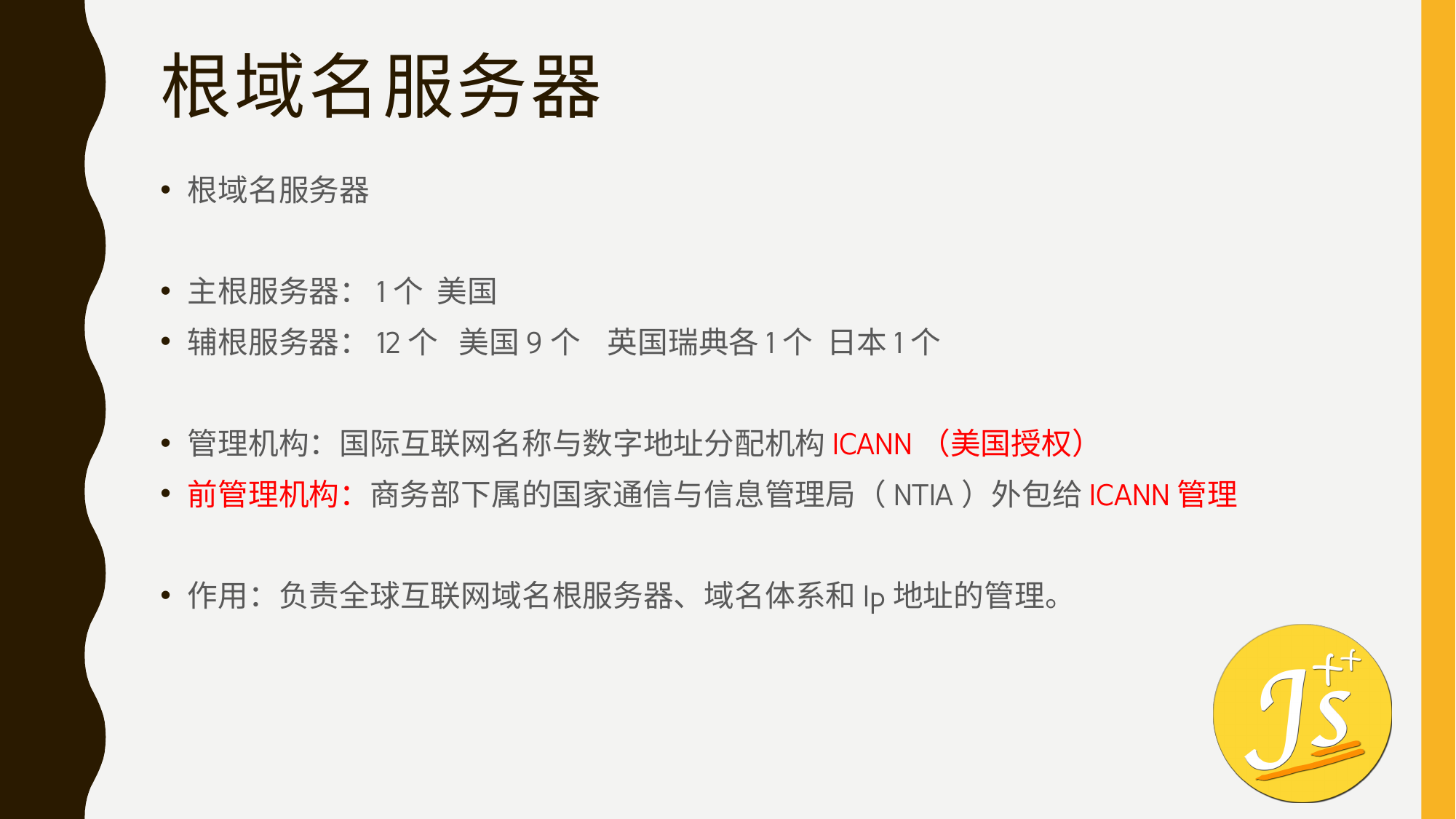

# 根域名服务器
根域名服务器

主根服务器：1个  美国
辅根服务器：12个   美国9个    英国瑞典各1个  日本1个

管理机构：国际互联网名称与数字地址分配机构ICANN（美国授权）
前管理机构：商务部下属的国家通信与信息管理局（NTIA）外包给ICANN管理

作用：负责全球互联网域名根服务器、域名体系和Ip地址的管理。